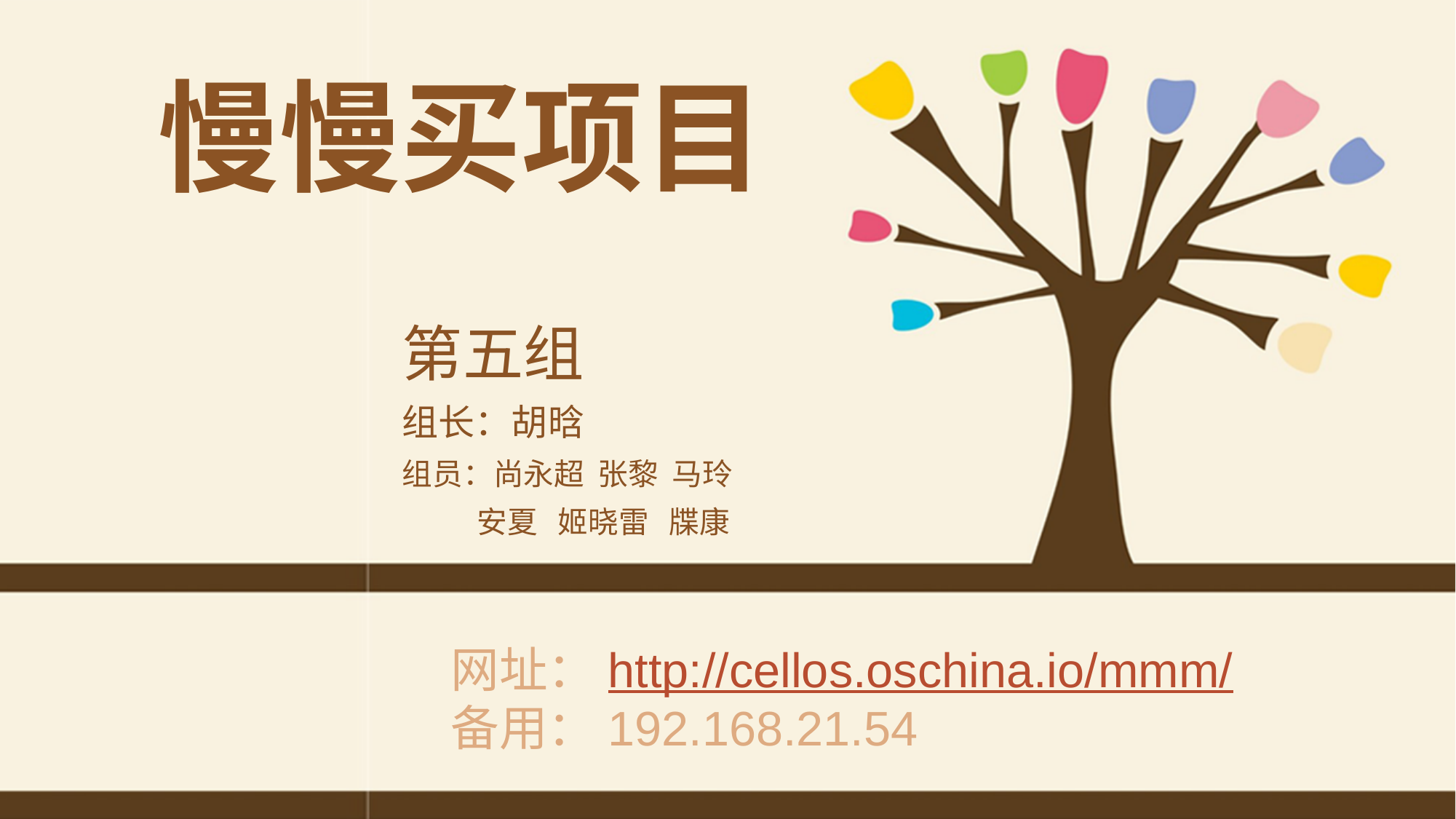

# 慢慢买项目
第五组
组长：胡晗
组员：尚永超  张黎  马玲
          安夏   姬晓雷   牒康

网址：http://cellos.oschina.io/mmm/
备用：192.168.21.54